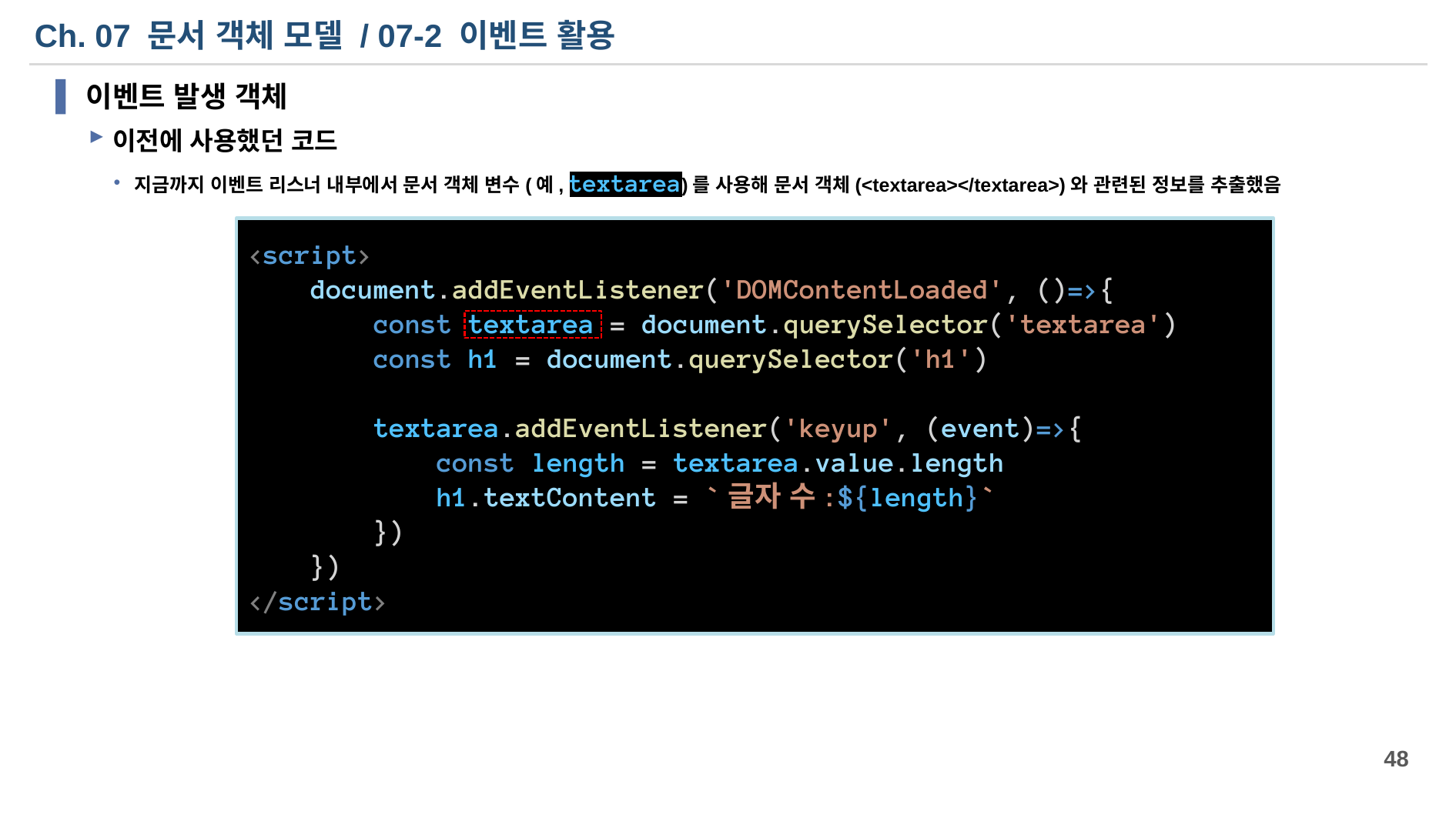

# Ch. 07 문서 객체 모델 / 07-2 이벤트 활용
이벤트 발생 객체
이전에 사용했던 코드
지금까지 이벤트 리스너 내부에서 문서 객체 변수(예, textarea)를 사용해 문서 객체(<textarea></textarea>)와 관련된 정보를 추출했음

<script>
    document.addEventListener('DOMContentLoaded', ()=>{
        const textarea = document.querySelector('textarea')
        const h1 = document.querySelector('h1')
        textarea.addEventListener('keyup', (event)=>{
            const length = textarea.value.length
            h1.textContent = `글자 수:${length}`
        })
    })
</script>

48